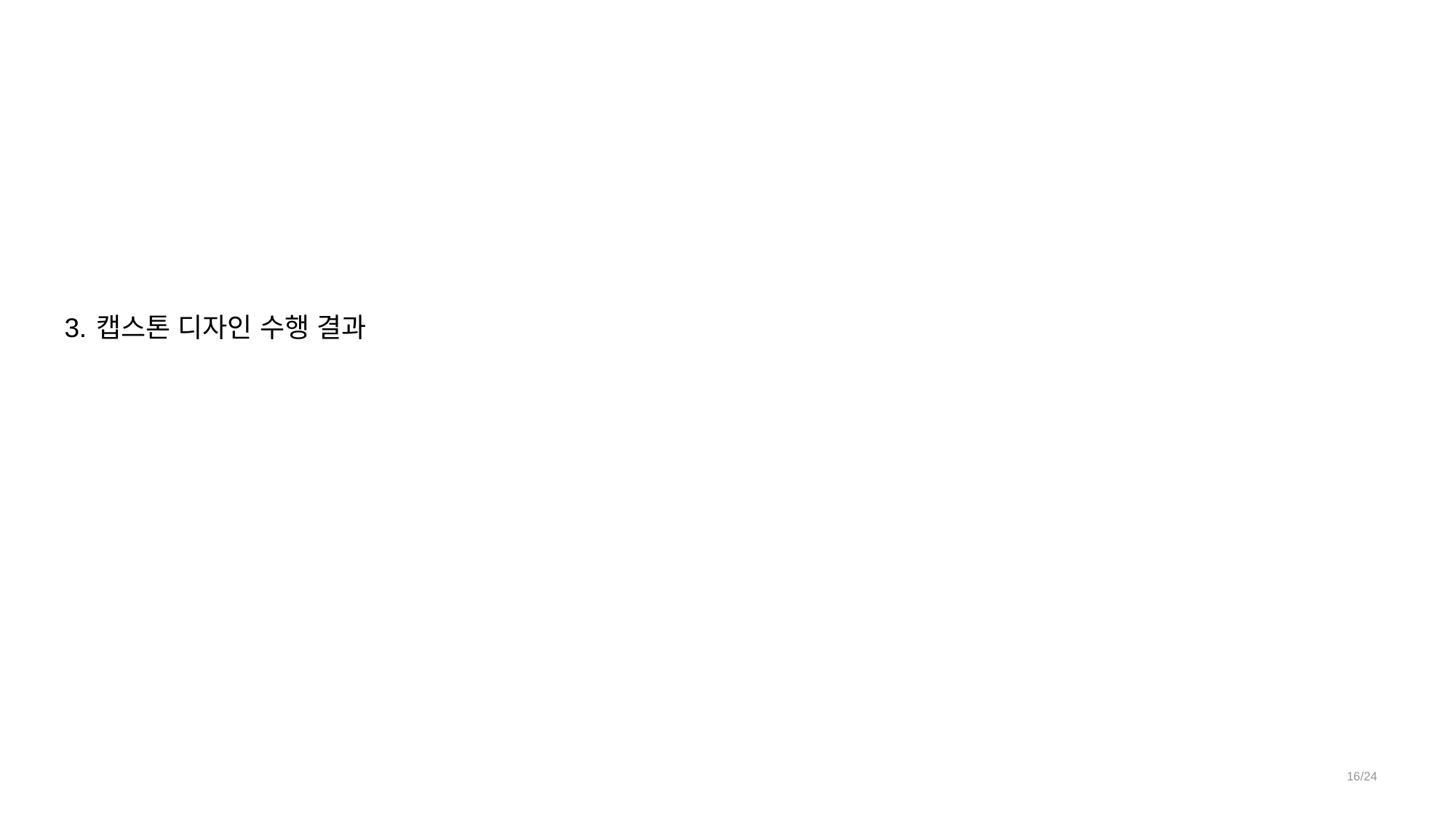

# 3. 캡스톤 디자인 수행 결과

16/24